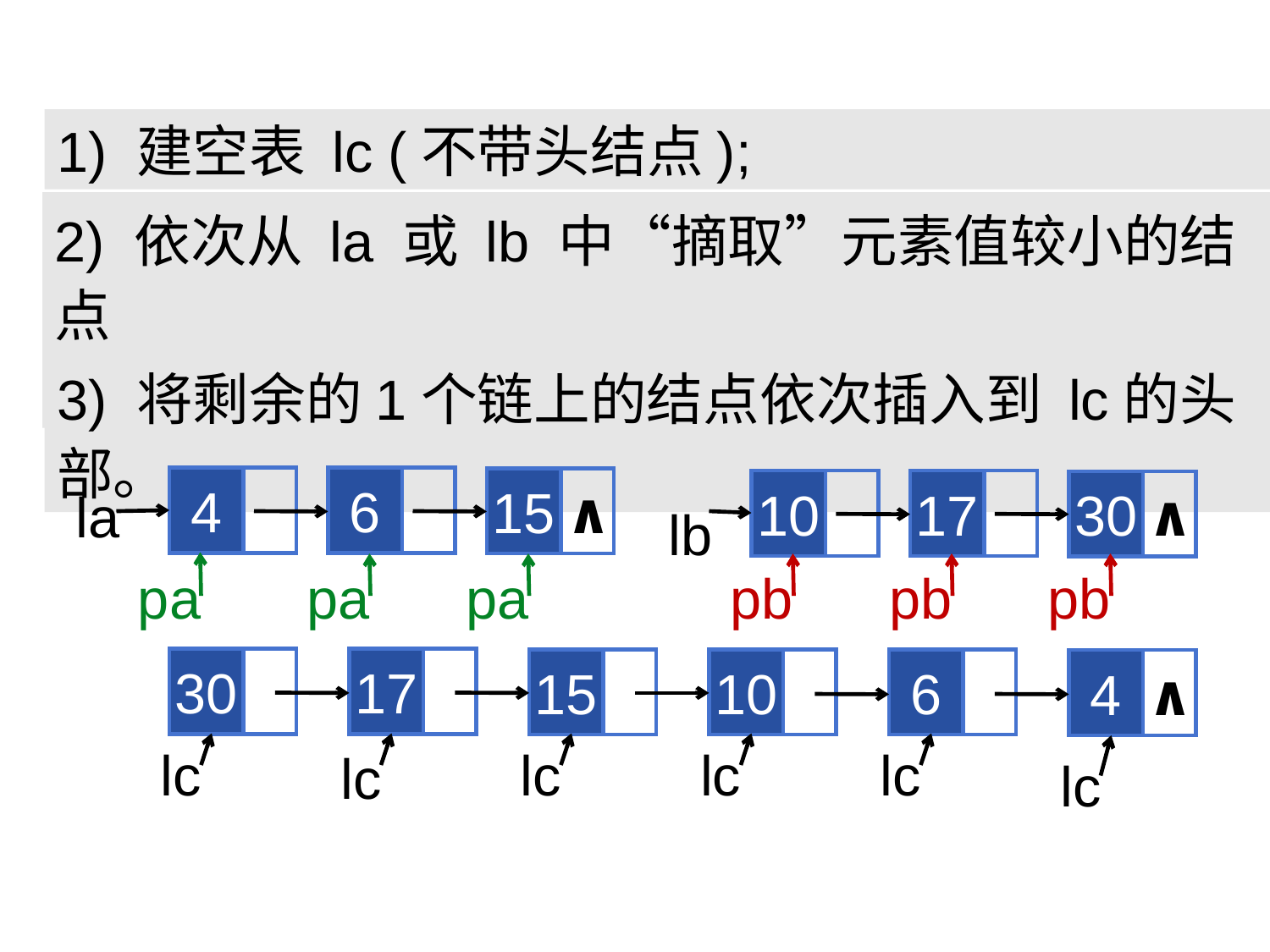

1) 建空表 lc (不带头结点);
2) 依次从 la 或 lb 中“摘取”元素值较小的结点
    插入到 lc 的头部，直至la或lb变空为止;
3) 将剩余的1个链上的结点依次插入到 lc的头部。
la
4

6

15
 ∧
10

17

30
 ∧
lb
pa
pa
pa
pb
pb
pb
30

17

15

10

6

4
 ∧
lc
lc
lc
lc
lc
lc